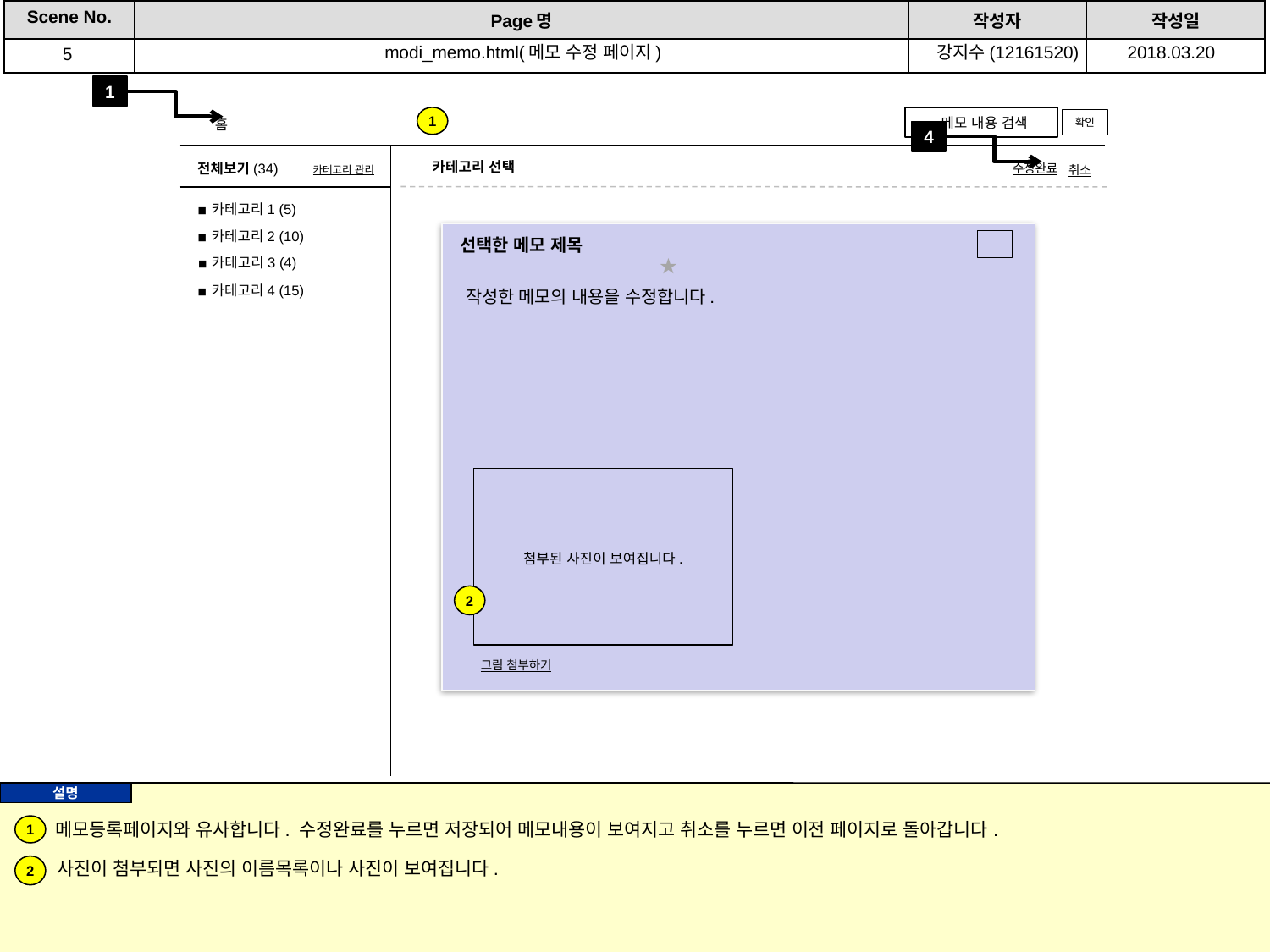

modi_memo.html(메모 수정 페이지)
강지수(12161520)
2018.03.20
5
1
1
 메모 내용 검색
확인
홈
4
카테고리 선택
전체보기(34)
수정완료
취소
카테고리 관리
■ 카테고리1 (5)
■ 카테고리2 (10)

선택한 메모 제목 			               ★

■ 카테고리3 (4)
■ 카테고리4 (15)
작성한 메모의 내용을 수정합니다.

첨부된 사진이 보여집니다.

2
그림 첨부하기
메모등록페이지와 유사합니다. 수정완료를 누르면 저장되어 메모내용이 보여지고 취소를 누르면 이전 페이지로 돌아갑니다.
1
사진이 첨부되면 사진의 이름목록이나 사진이 보여집니다.
2